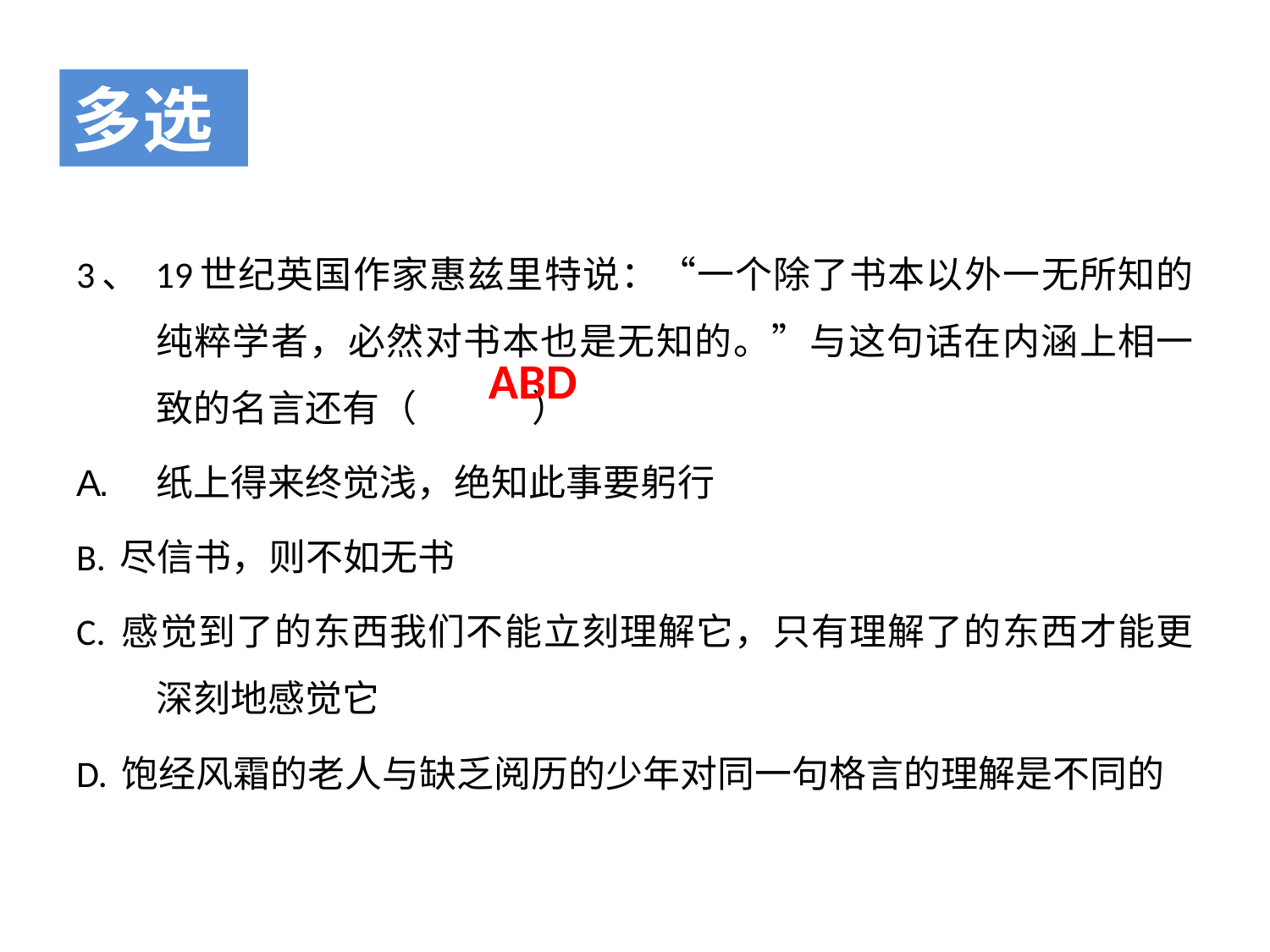

3、 19世纪英国作家惠兹里特说：“一个除了书本以外一无所知的纯粹学者，必然对书本也是无知的。”与这句话在内涵上相一致的名言还有（              ）
纸上得来终觉浅，绝知此事要躬行
B. 尽信书，则不如无书
C. 感觉到了的东西我们不能立刻理解它，只有理解了的东西才能更深刻地感觉它
D. 饱经风霜的老人与缺乏阅历的少年对同一句格言的理解是不同的

多选
ABD